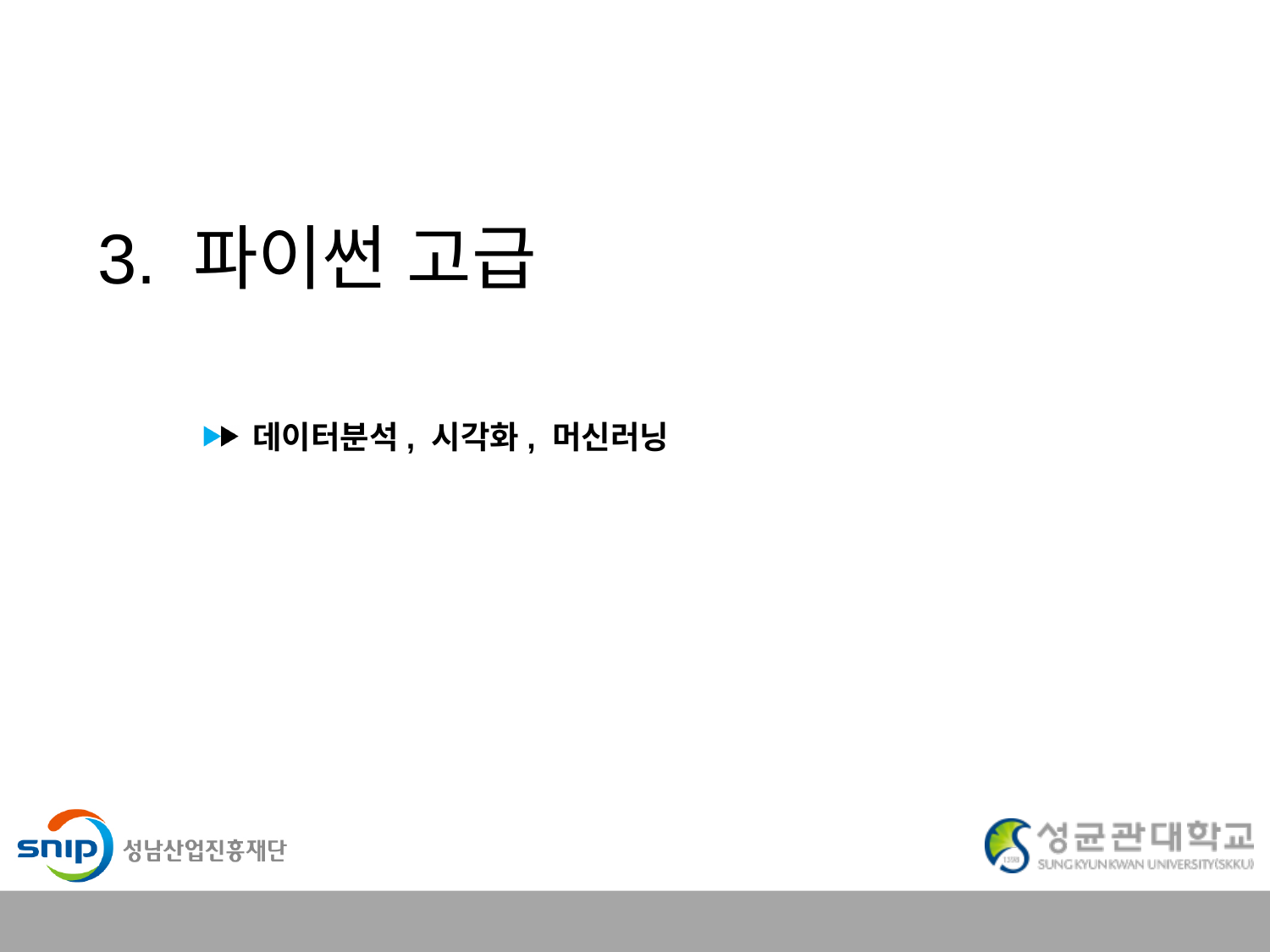

# 3. 파이썬 고급
데이터분석, 시각화, 머신러닝